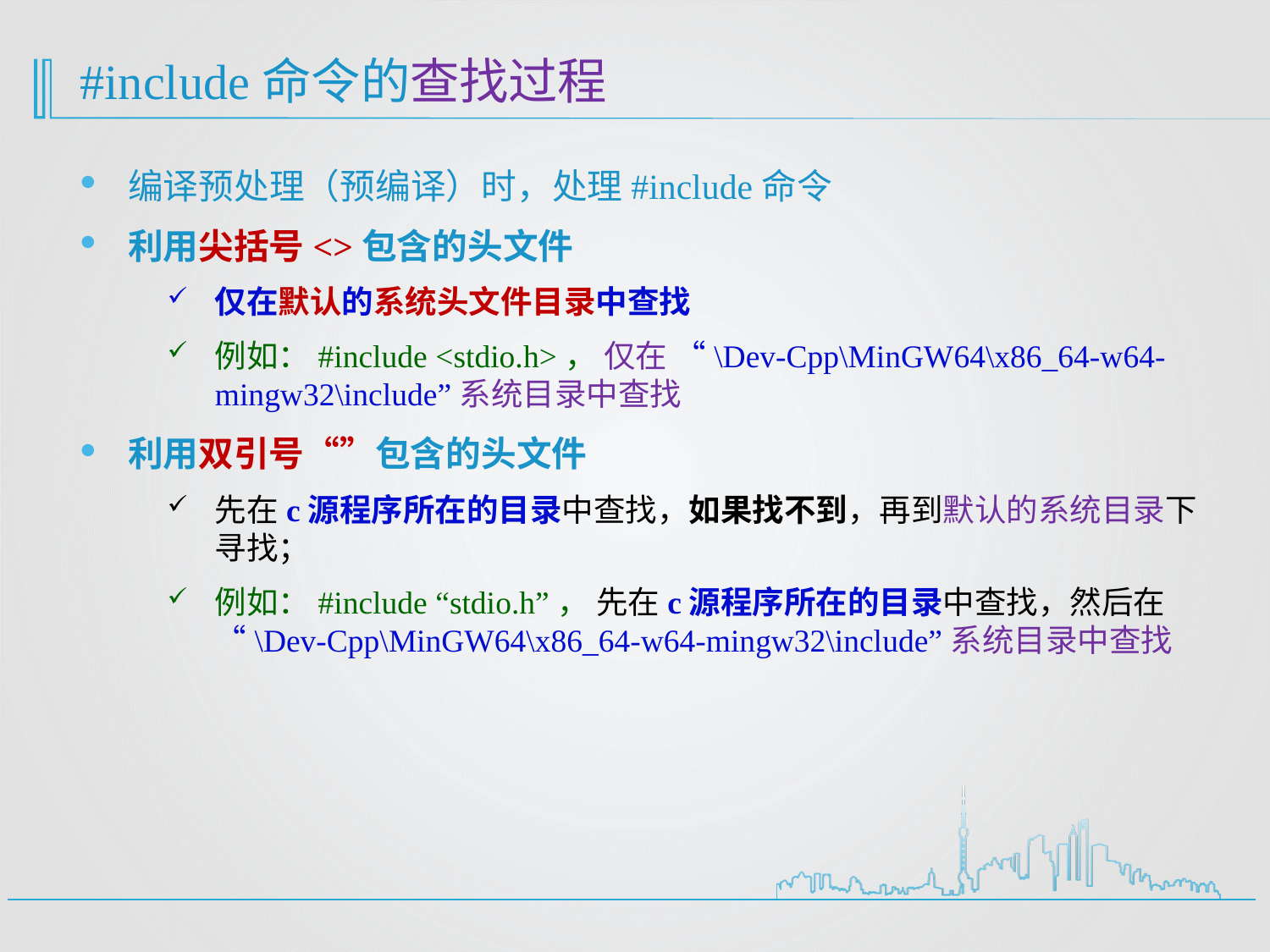

# #include命令的查找过程
编译预处理（预编译）时，处理#include命令
利用尖括号<>包含的头文件
仅在默认的系统头文件目录中查找
例如：#include <stdio.h>， 仅在 “\Dev-Cpp\MinGW64\x86_64-w64-mingw32\include”系统目录中查找
利用双引号“”包含的头文件
先在c源程序所在的目录中查找，如果找不到，再到默认的系统目录下寻找；
例如：#include “stdio.h”， 先在c源程序所在的目录中查找，然后在 “\Dev-Cpp\MinGW64\x86_64-w64-mingw32\include”系统目录中查找